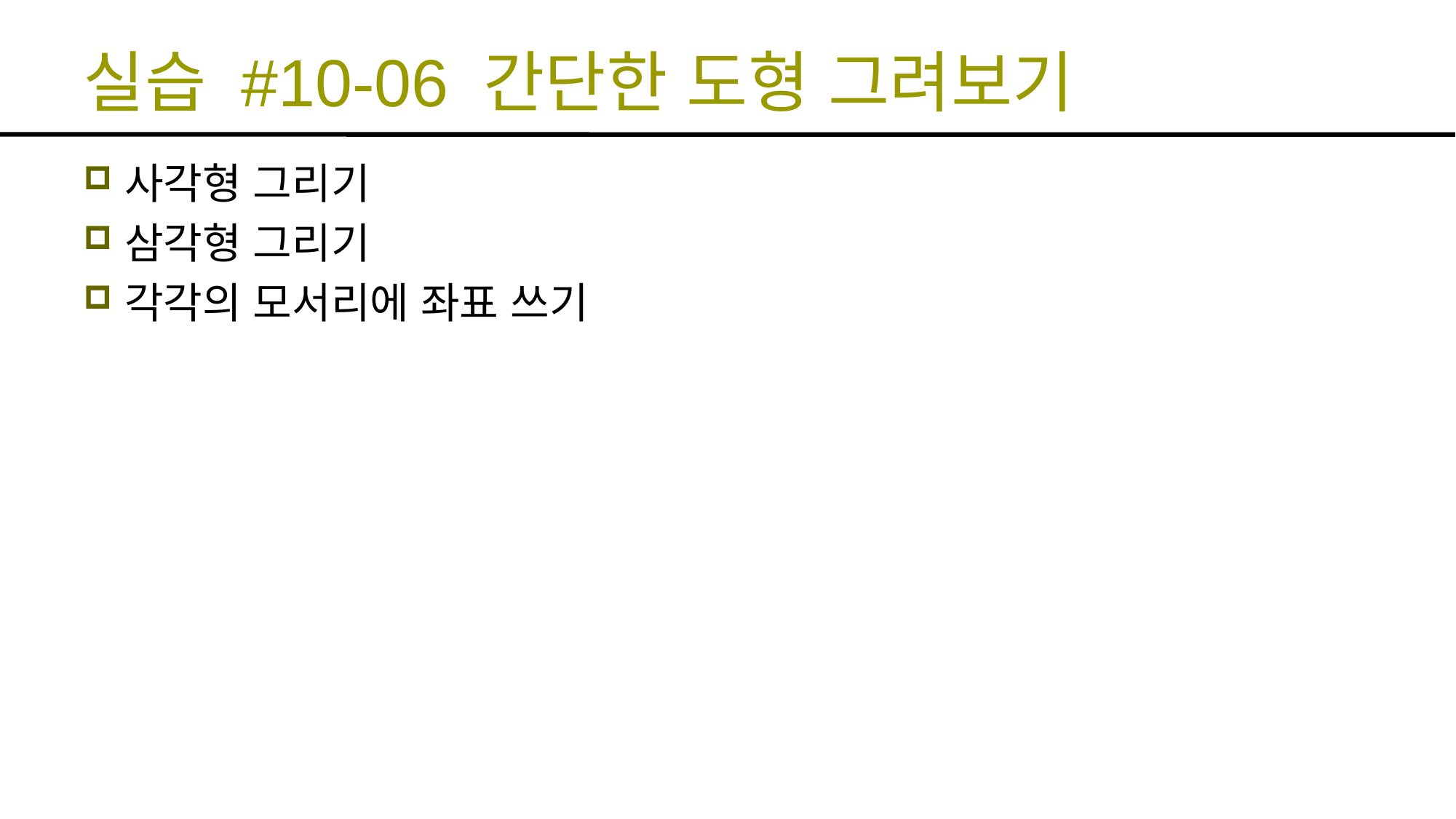

# 실습 #10-06 간단한 도형 그려보기
사각형 그리기
삼각형 그리기
각각의 모서리에 좌표 쓰기